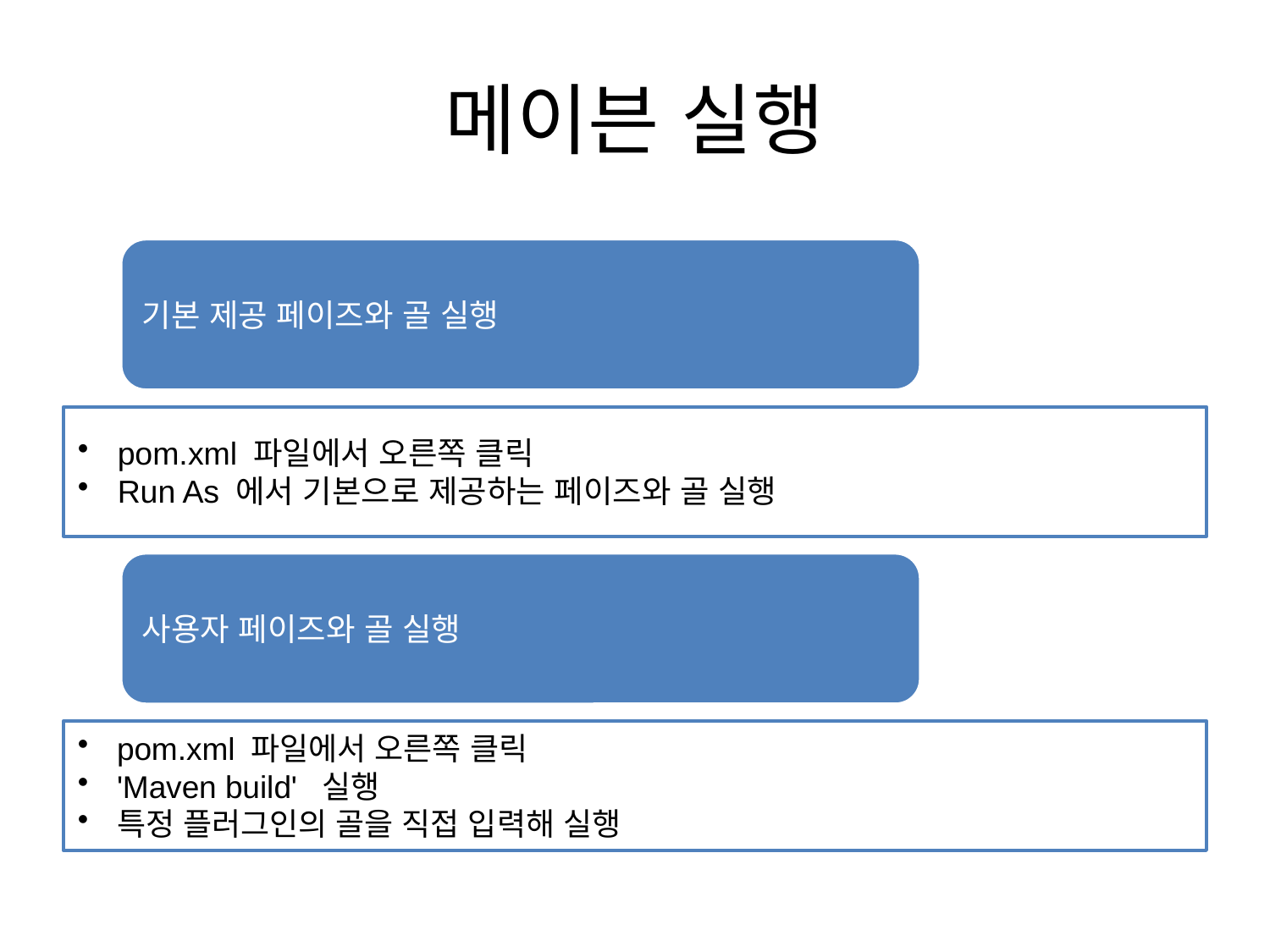

# 메이븐 실행
기본 제공 페이즈와 골 실행
pom.xml 파일에서 오른쪽 클릭
사용자 페이즈와 골 실행
Run As 에서 기본으로 제공하는 페이즈와 골 실행
pom.xml 파일에서 오른쪽 클릭
'Maven build'  실행
특정 플러그인의 골을 직접 입력해 실행